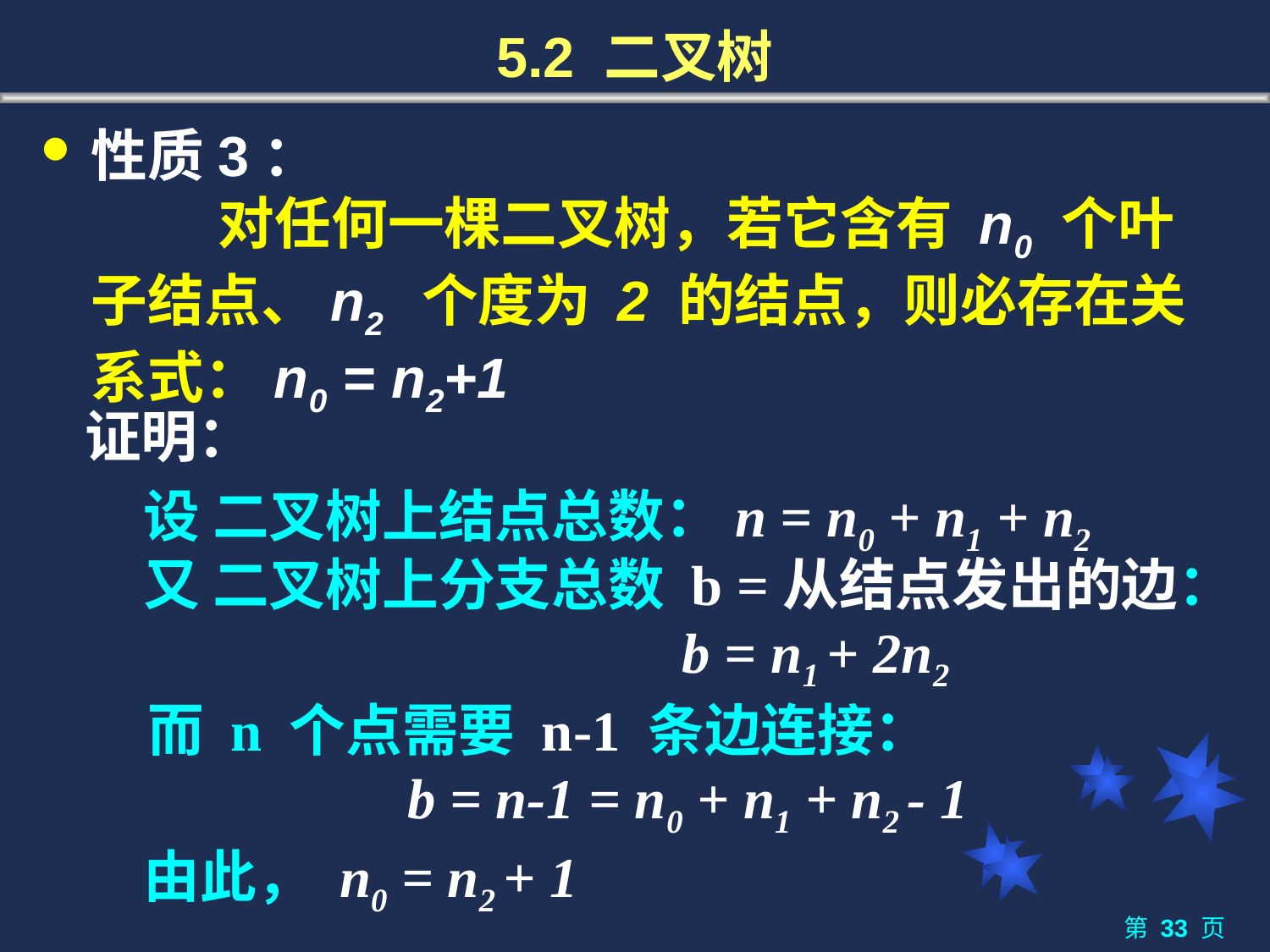

# 5.2 二叉树
性质3：
	 	对任何一棵二叉树，若它含有 n0 个叶子结点、n2  个度为 2 的结点，则必存在关系式：n0 = n2+1
证明：
设 二叉树上结点总数：n = n0 + n1 + n2
又 二叉树上分支总数 b =从结点发出的边：
                                      b = n1 + 2n2
而 n 个点需要 n-1 条边连接：
b = n-1 = n0 + n1 + n2 - 1
由此， n0 = n2 + 1
第 33 页